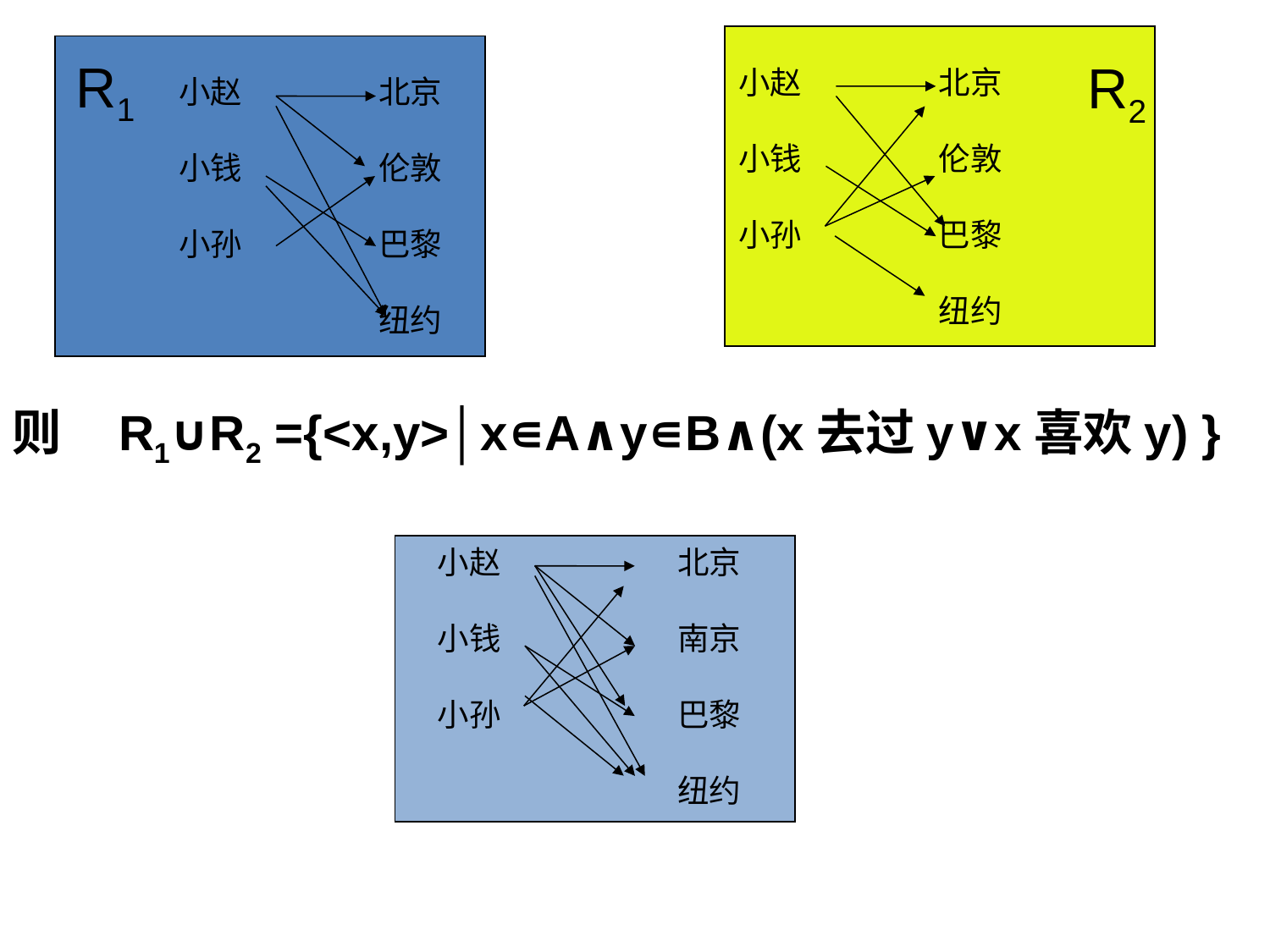

R2
小赵

小钱

小孙

北京

伦敦

巴黎

纽约

R1
小赵

小钱

小孙

北京

伦敦

巴黎

纽约

则    R1∪R2 ={<x,y>│x∊A∧y∊B∧(x去过y∨x喜欢y) }

小赵

小钱

小孙

北京

南京

巴黎

纽约